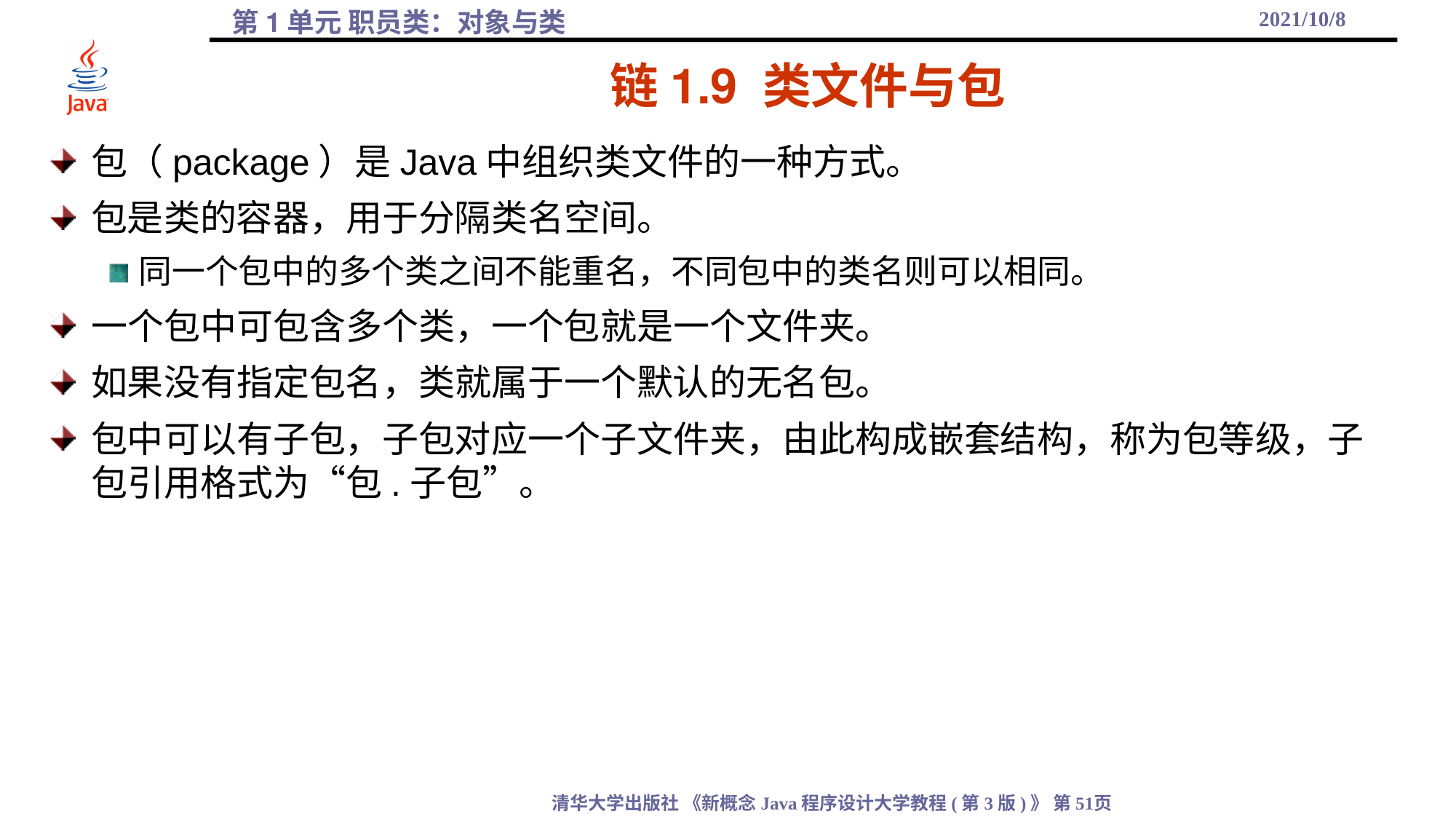

2021/10/8
# 链1.9 类文件与包
包（package）是Java中组织类文件的一种方式。
包是类的容器，用于分隔类名空间。
同一个包中的多个类之间不能重名，不同包中的类名则可以相同。
一个包中可包含多个类，一个包就是一个文件夹。
如果没有指定包名，类就属于一个默认的无名包。
包中可以有子包，子包对应一个子文件夹，由此构成嵌套结构，称为包等级，子包引用格式为“包.子包”。